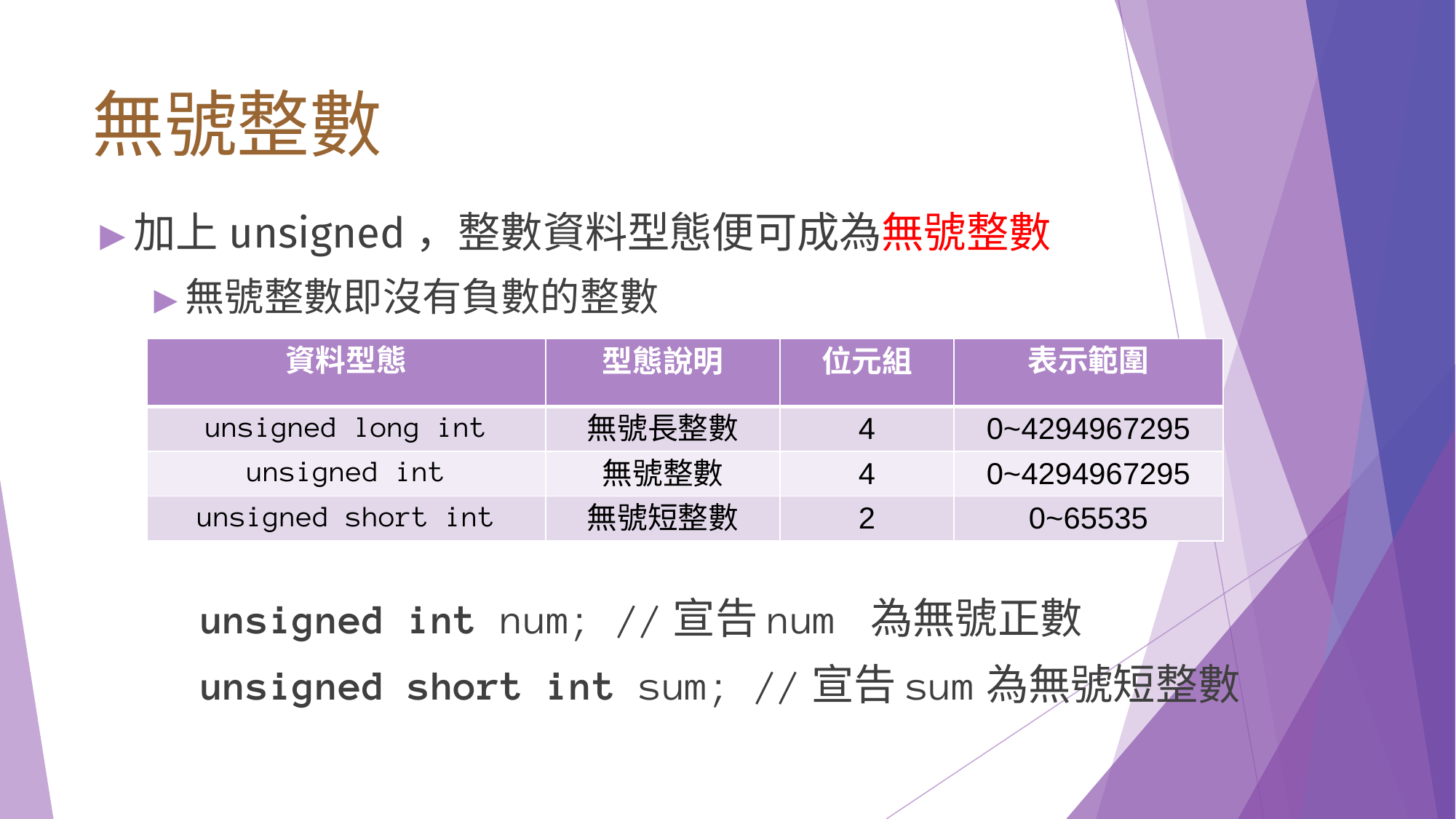

# 無號整數
加上unsigned，整數資料型態便可成為無號整數
無號整數即沒有負數的整數

	unsigned int num; //宣告num 為無號正數
	unsigned short int sum; //宣告sum為無號短整數
| 資料型態 | 型態說明 | 位元組 | 表示範圍 |
| --- | --- | --- | --- |
| unsigned long int | 無號長整數 | 4 | 0~4294967295 |
| unsigned int | 無號整數 | 4 | 0~4294967295 |
| unsigned short int | 無號短整數 | 2 | 0~65535 |